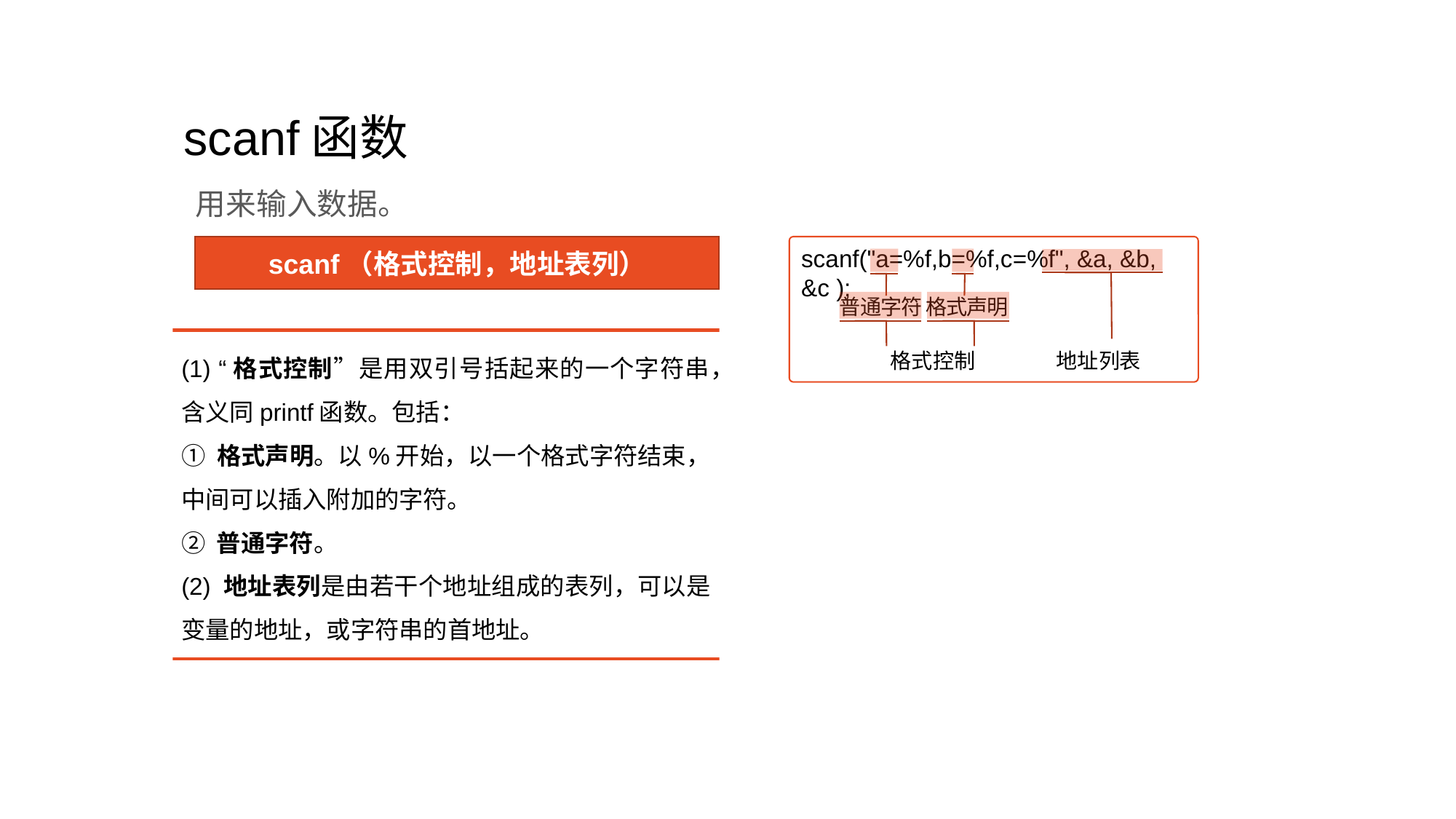

# scanf函数
用来输入数据。
scanf（格式控制，地址表列）

scanf("a=%f,b=%f,c=%f", &a, &b, &c );

普通字符 格式声明
格式控制	            地址列表
(1) “格式控制”是用双引号括起来的一个字符串，含义同printf函数。包括：
① 格式声明。以%开始，以一个格式字符结束，中间可以插入附加的字符。
② 普通字符。
(2) 地址表列是由若干个地址组成的表列，可以是变量的地址，或字符串的首地址。